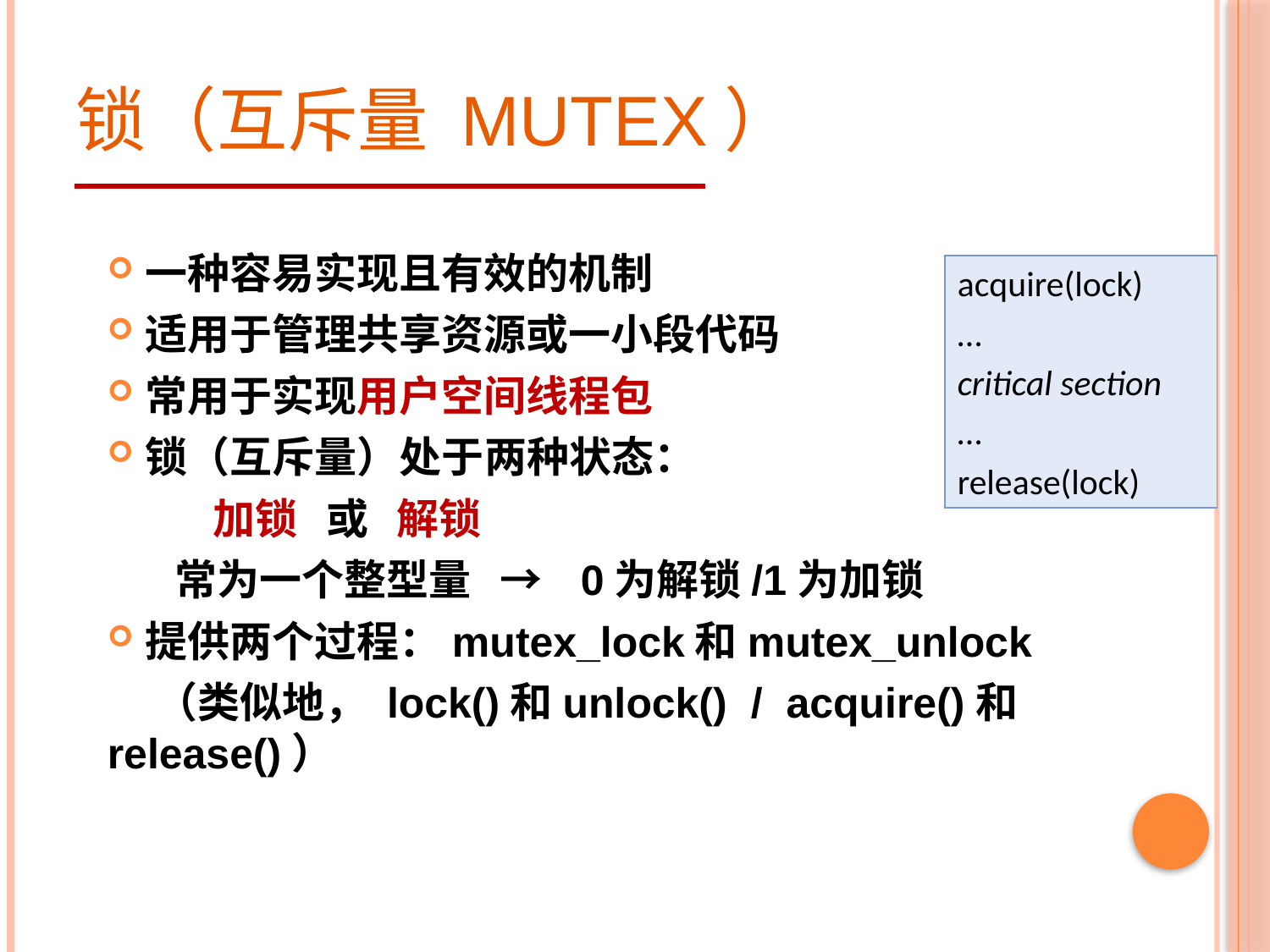

# 锁（互斥量 mutex）
一种容易实现且有效的机制
适用于管理共享资源或一小段代码
常用于实现用户空间线程包
锁（互斥量）处于两种状态：
          加锁   或   解锁
      常为一个整型量   →   0为解锁/1为加锁
提供两个过程：mutex_lock和mutex_unlock
    （类似地， lock()和unlock()  /  acquire()和release()）
acquire(lock)
…
critical section
…
release(lock)